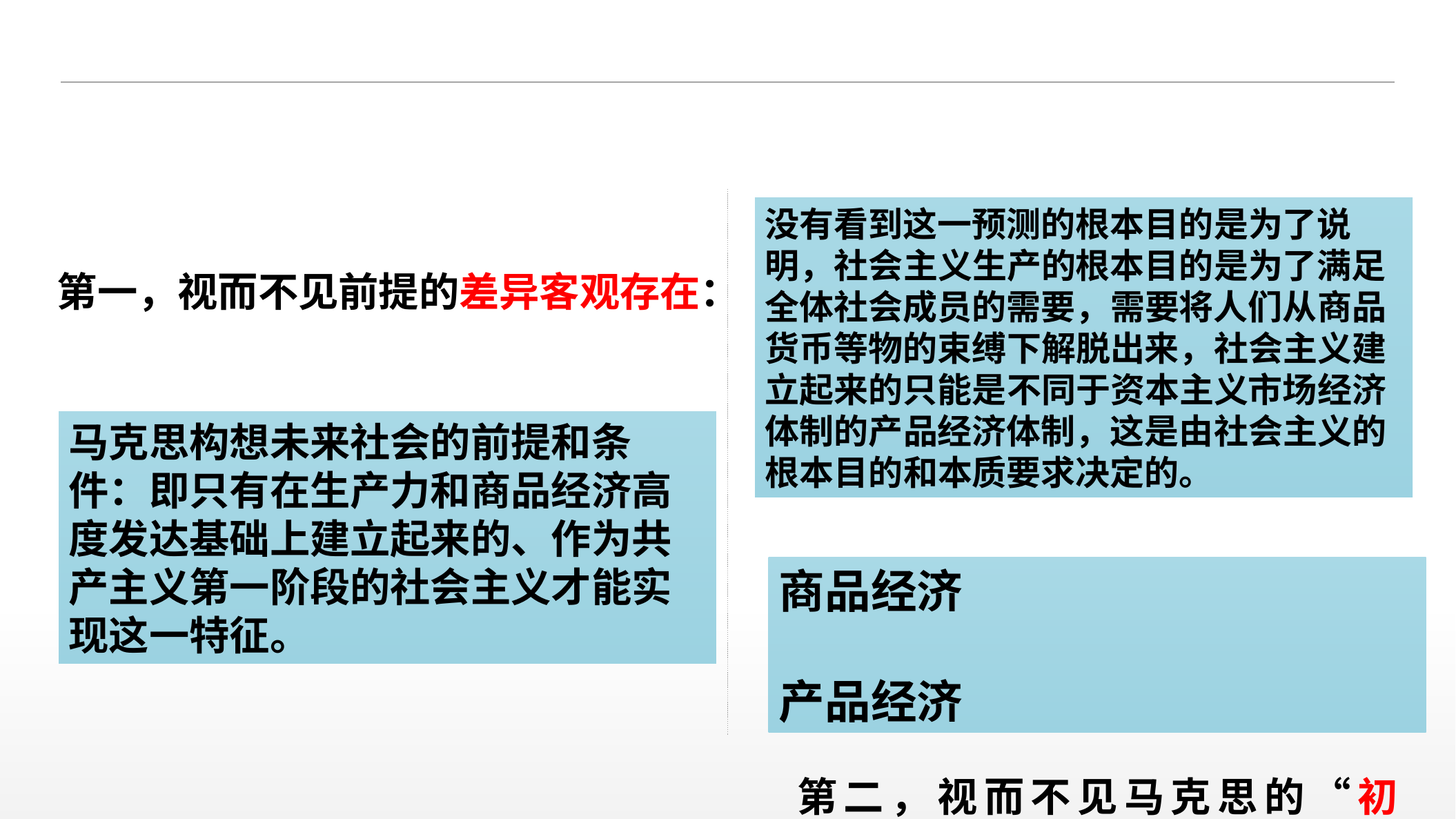

没有看到这一预测的根本目的是为了说明，社会主义生产的根本目的是为了满足全体社会成员的需要，需要将人们从商品货币等物的束缚下解脱出来，社会主义建立起来的只能是不同于资本主义市场经济体制的产品经济体制，这是由社会主义的根本目的和本质要求决定的。
第一，视而不见前提的差异客观存在：
马克思构想未来社会的前提和条件：即只有在生产力和商品经济高度发达基础上建立起来的、作为共产主义第一阶段的社会主义才能实现这一特征。
商品经济

产品经济
第二，视而不见马克思的“初心”：